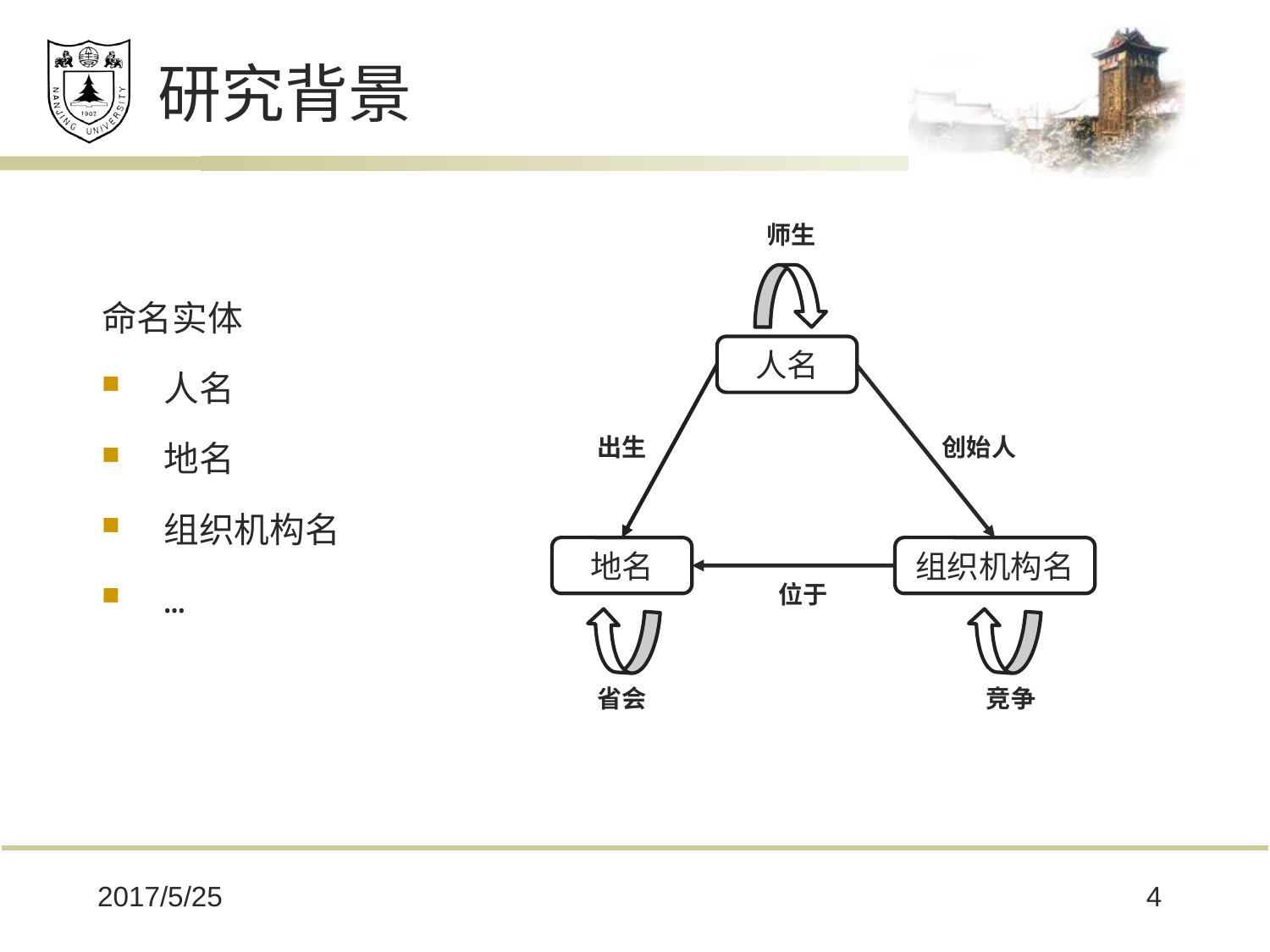

# 研究背景
师生

命名实体
人名
地名
组织机构名
…

人名
创始人
出生
地名
组织机构名
位于

省会
竞争
2017/5/25
4